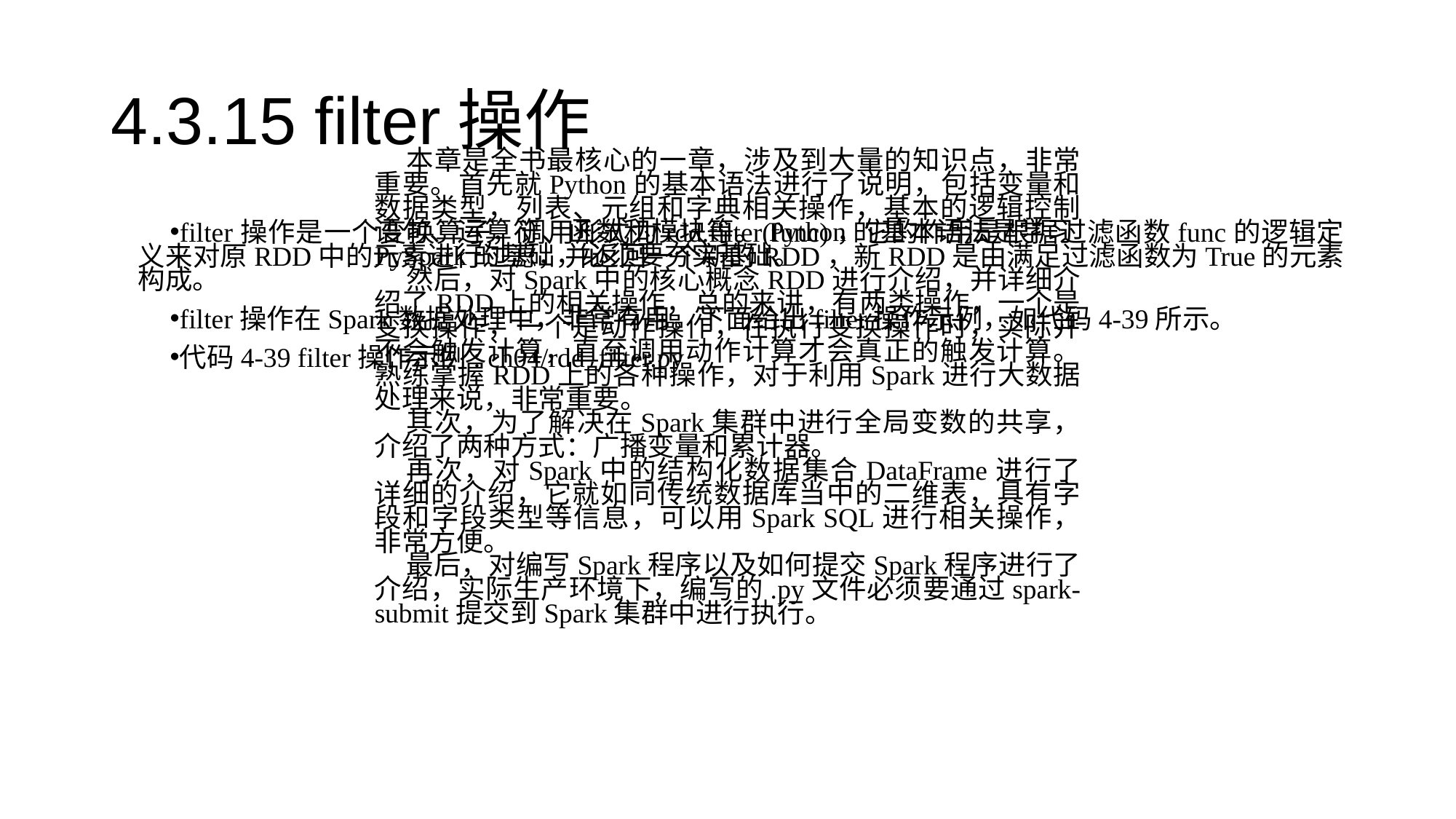

# 4.3.15 filter操作
本章是全书最核心的一章，涉及到大量的知识点，非常重要。首先就Python的基本语法进行了说明，包括变量和数据类型，列表、元组和字典相关操作，基本的逻辑控制语句、运算符、函数和模块等。Python的基本语法是学习PySpark的基础，必须要夯实基础。
然后，对Spark中的核心概念RDD进行介绍，并详细介绍了RDD上的相关操作，总的来讲，有两类操作，一个是变换操作，一个是动作操作，在执行变换操作时，实际并不会触发计算，直至调用动作计算才会真正的触发计算。熟练掌握RDD上的各种操作，对于利用Spark进行大数据处理来说，非常重要。
其次，为了解决在Spark集群中进行全局变数的共享，介绍了两种方式：广播变量和累计器。
再次，对Spark中的结构化数据集合DataFrame进行了详细的介绍，它就如同传统数据库当中的二维表，具有字段和字段类型等信息，可以用Spark SQL进行相关操作，非常方便。
最后，对编写Spark程序以及如何提交Spark程序进行了介绍，实际生产环境下，编写的.py文件必须要通过spark-submit提交到Spark集群中进行执行。

filter操作是一个变换算子，调用形式为rdd.filter(func)，它的作用是根据过滤函数func的逻辑定义来对原RDD中的元素进行过滤，并返回一个新的RDD，新RDD是由满足过滤函数为True的元素构成。
filter操作在Spark数据处理中，非常有用。下面给出filter操作示例，如代码4-39所示。
代码4-39 filter操作示例: ch04/rdd_filter.py